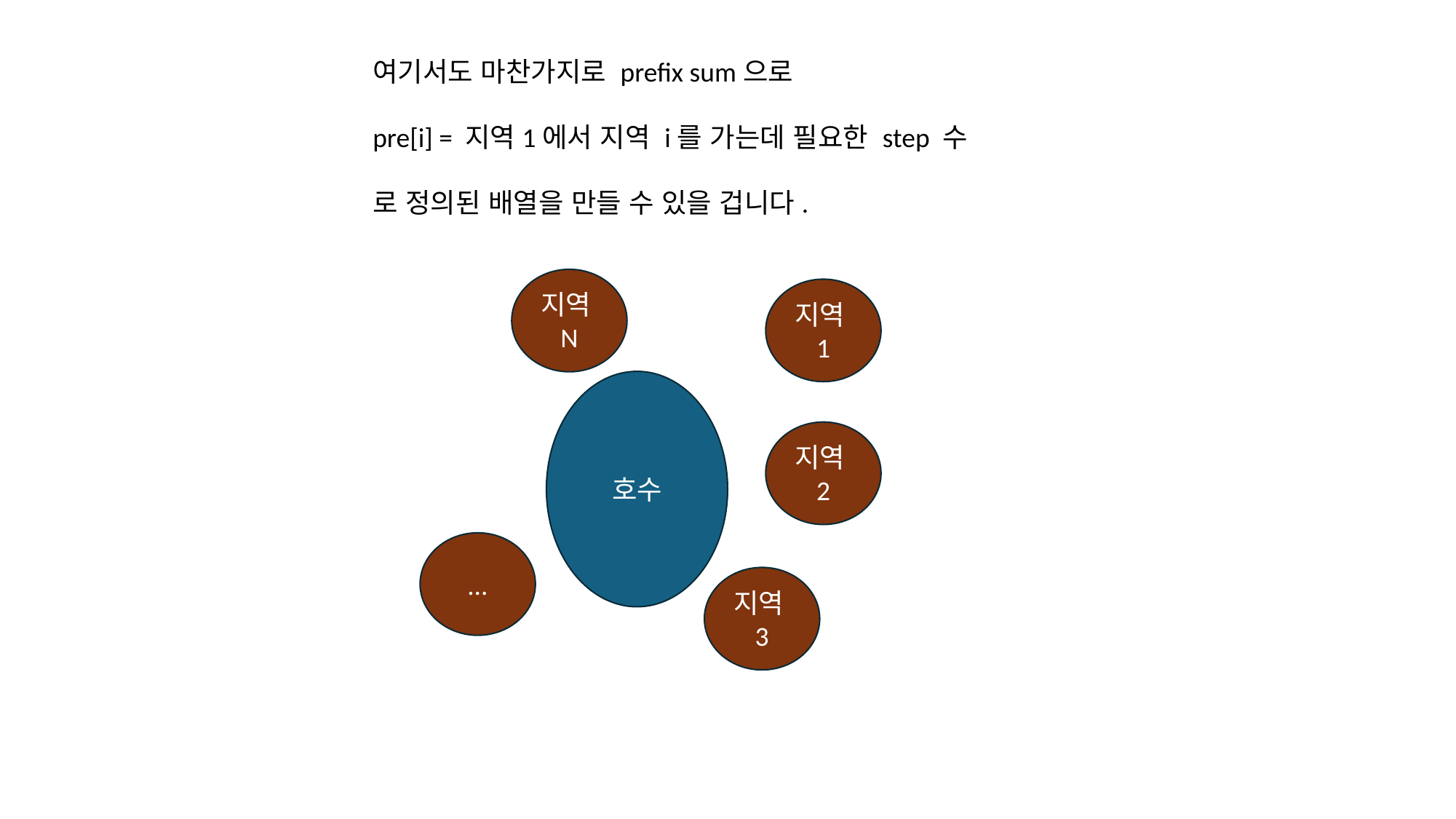

여기서도 마찬가지로 prefix sum으로

pre[i] = 지역1에서 지역 i를 가는데 필요한 step 수

로 정의된 배열을 만들 수 있을 겁니다.
지역N
지역1
호수
지역2
...
지역3